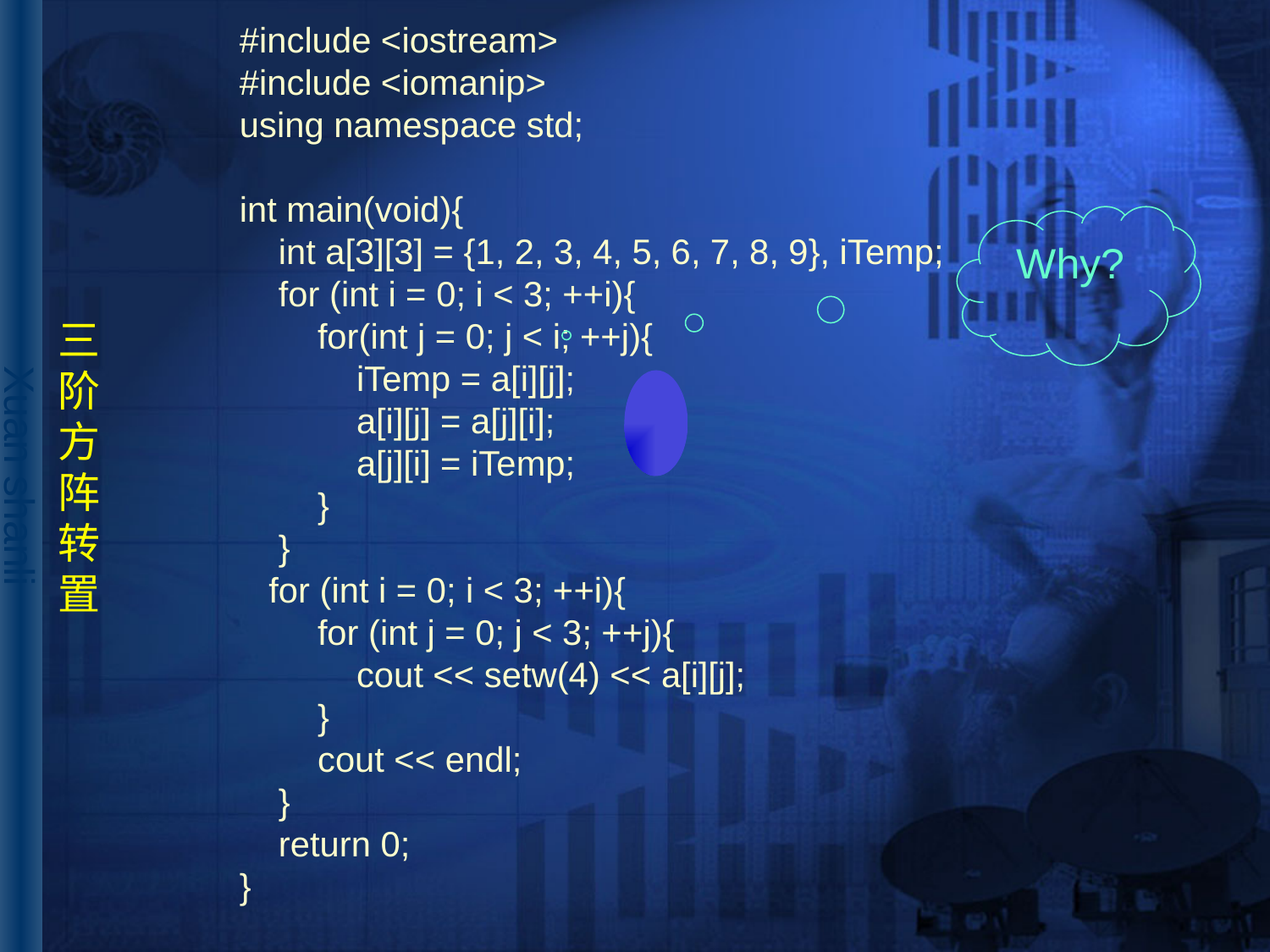

#include <iostream>
#include <iomanip>
using namespace std;

int main(void){
    int a[3][3] = {1, 2, 3, 4, 5, 6, 7, 8, 9}, iTemp;
    for (int i = 0; i < 3; ++i){
        for(int j = 0; j < i; ++j){
            iTemp = a[i][j];
            a[i][j] = a[j][i];
            a[j][i] = iTemp;
        }
    }
   for (int i = 0; i < 3; ++i){
        for (int j = 0; j < 3; ++j){
            cout << setw(4) << a[i][j];
        }
        cout << endl;
    }
    return 0;
}
# 三阶方阵转置
Why?